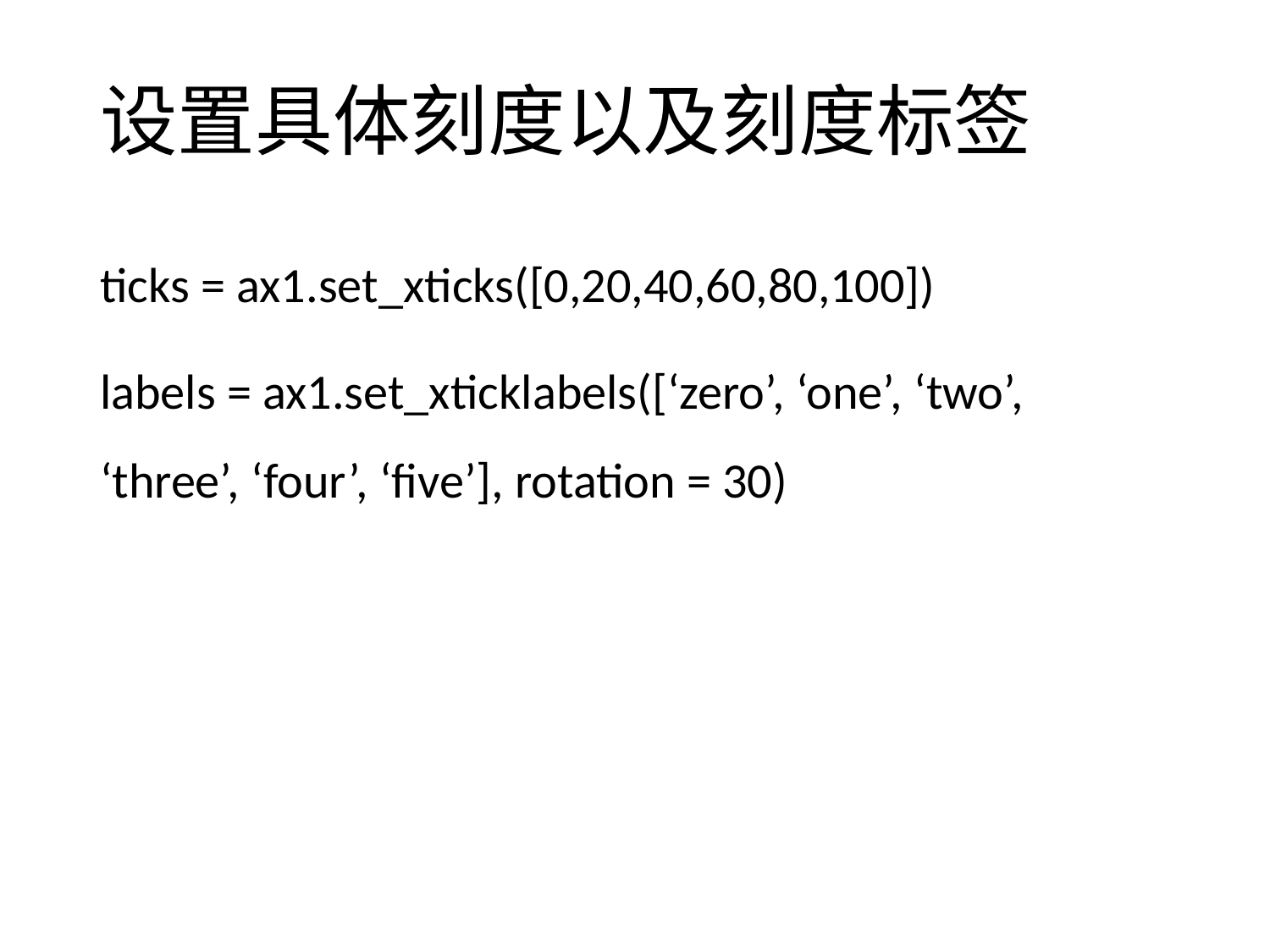

# 设置具体刻度以及刻度标签
ticks = ax1.set_xticks([0,20,40,60,80,100])
labels = ax1.set_xticklabels([‘zero’, ‘one’, ‘two’, ‘three’, ‘four’, ‘five’], rotation = 30)